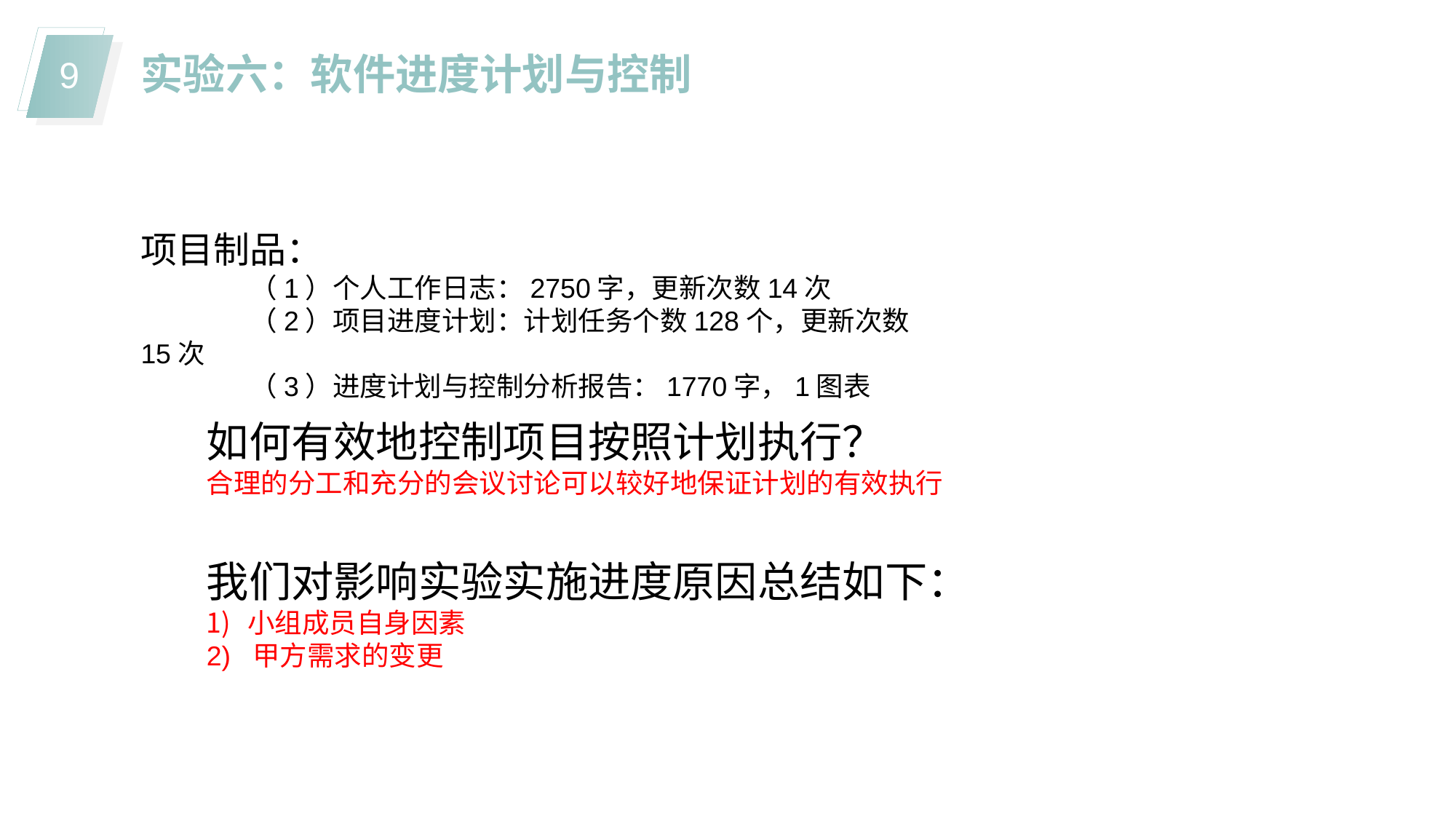

实验六：软件进度计划与控制
项目制品：
	（1）个人工作日志：2750字，更新次数14次
	（2）项目进度计划：计划任务个数128个，更新次数15次
	（3）进度计划与控制分析报告：1770字，1图表
如何有效地控制项目按照计划执行？
合理的分工和充分的会议讨论可以较好地保证计划的有效执行
我们对影响实验实施进度原因总结如下：
小组成员自身因素
2)  甲方需求的变更